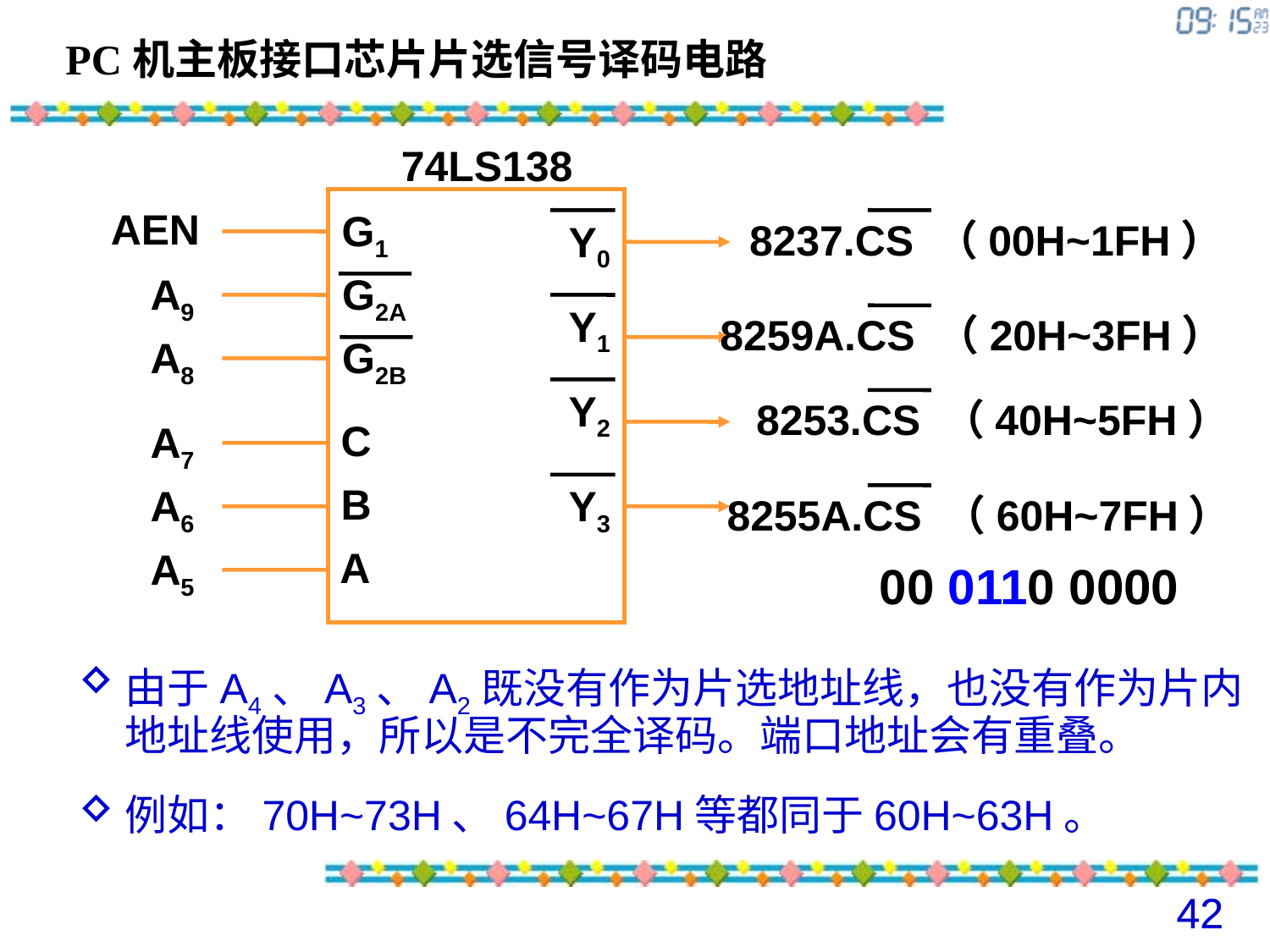

PC机主板接口芯片片选信号译码电路
74LS138

AEN
G1

Y0
8237.CS （00H~1FH）

A9
G2A

Y1
8259A.CS （20H~3FH）

A8
G2B

Y2
8253.CS （40H~5FH）

A7
C
B
A

A6

Y3
8255A.CS （60H~7FH）

A5
00 0110 0000

由于A4、A3、A2既没有作为片选地址线，也没有作为片内地址线使用，所以是不完全译码。端口地址会有重叠。
例如：70H~73H、64H~67H等都同于60H~63H。